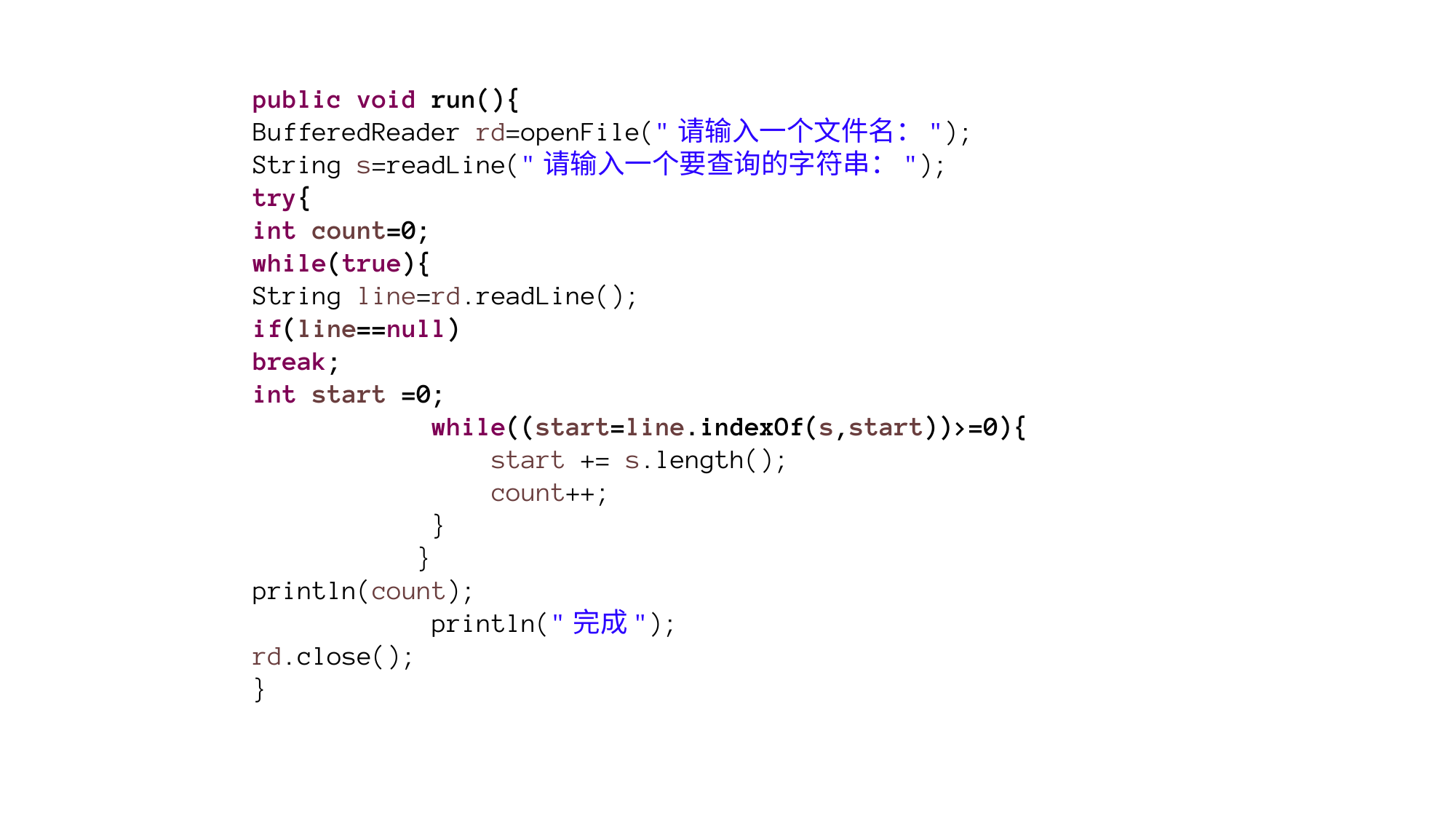

public void run(){
BufferedReader rd=openFile("请输入一个文件名：");
String s=readLine("请输入一个要查询的字符串：");
try{
int count=0;
while(true){
String line=rd.readLine();
if(line==null)
break;
int start =0;
            while((start=line.indexOf(s,start))>=0){
                start += s.length();
                count++;
            }
           }
println(count);
            println("完成");
rd.close();
}